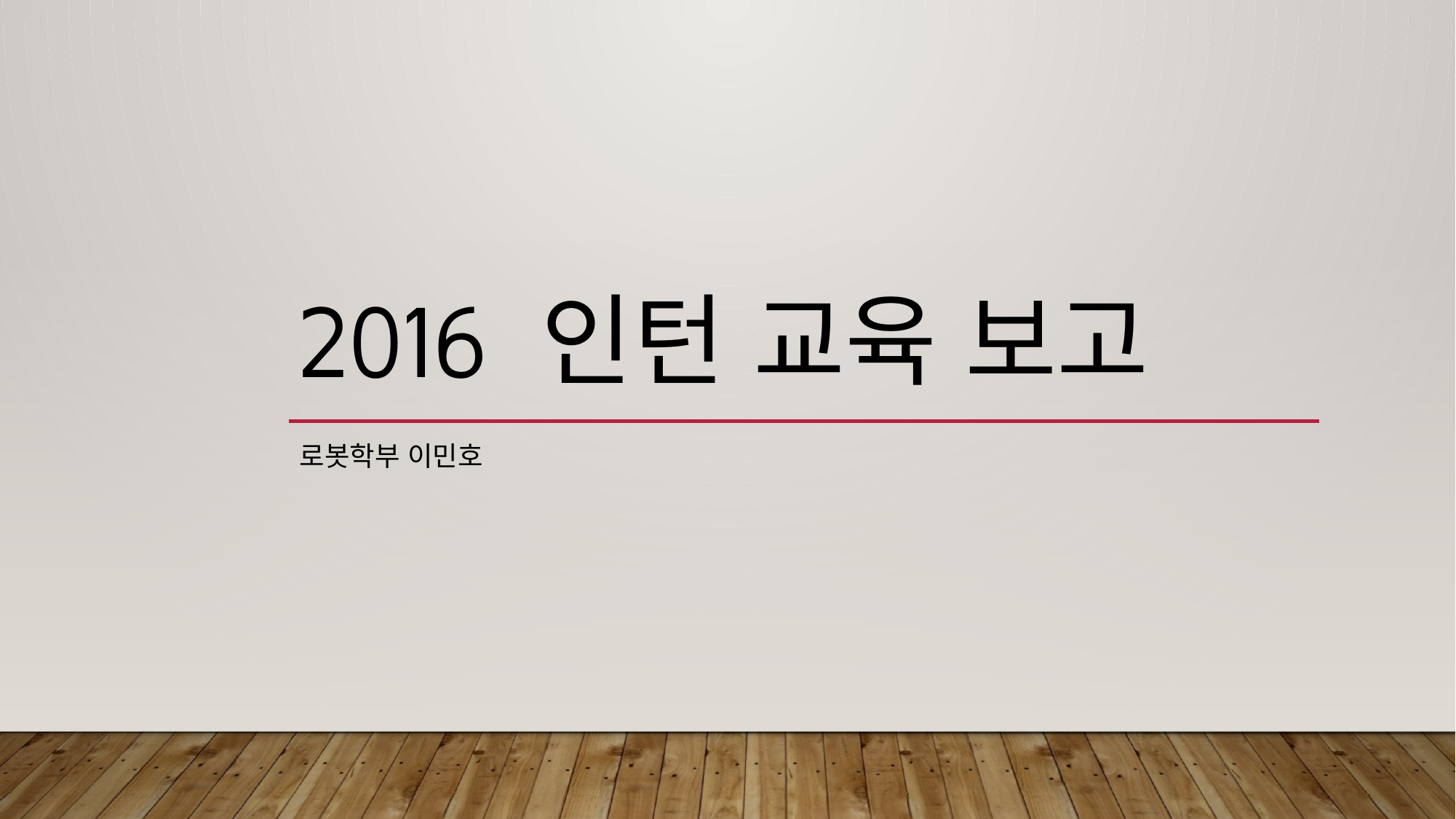

# 2016 인턴 교육 보고
로봇학부 이민호